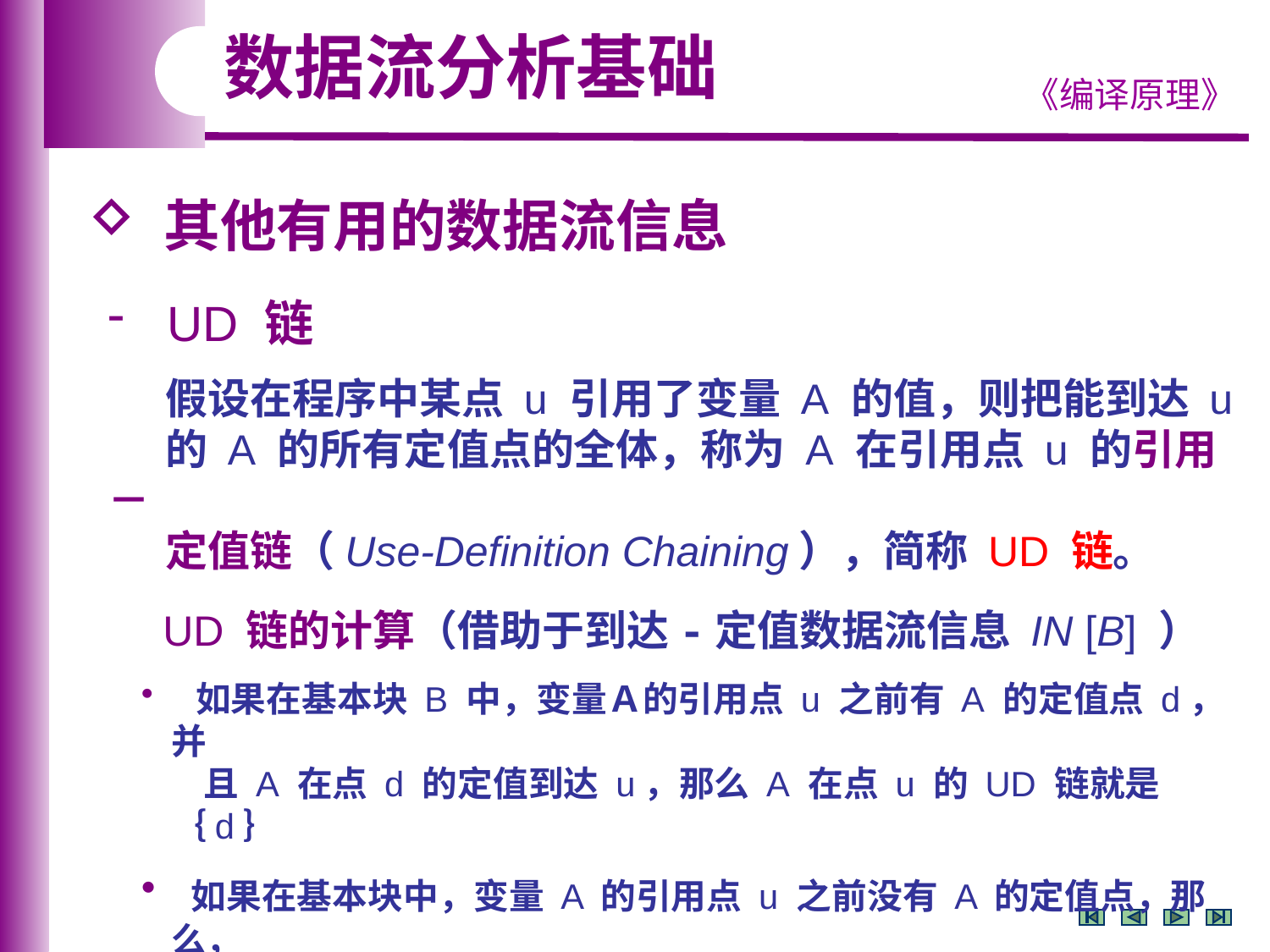

数据流分析基础
 其他有用的数据流信息
 UD 链

     假设在程序中某点 u 引用了变量 A 的值，则把能到达 u
     的 A 的所有定值点的全体，称为 A 在引用点 u 的引用－
     定值链（Use-Definition Chaining），简称 UD 链。

    UD 链的计算（借助于到达-定值数据流信息 IN [B] ）

  如果在基本块 B 中，变量Ａ的引用点 u 之前有 A 的定值点 d，并
   且 A 在点 d 的定值到达 u，那么 A 在点 u 的 UD 链就是｛d｝

 如果在基本块中，变量 A 的引用点 u 之前没有 A 的定值点，那么，
    IN [B]中 A 的所有定值点均到达 u，它们就是 A 在点 u 的UD链